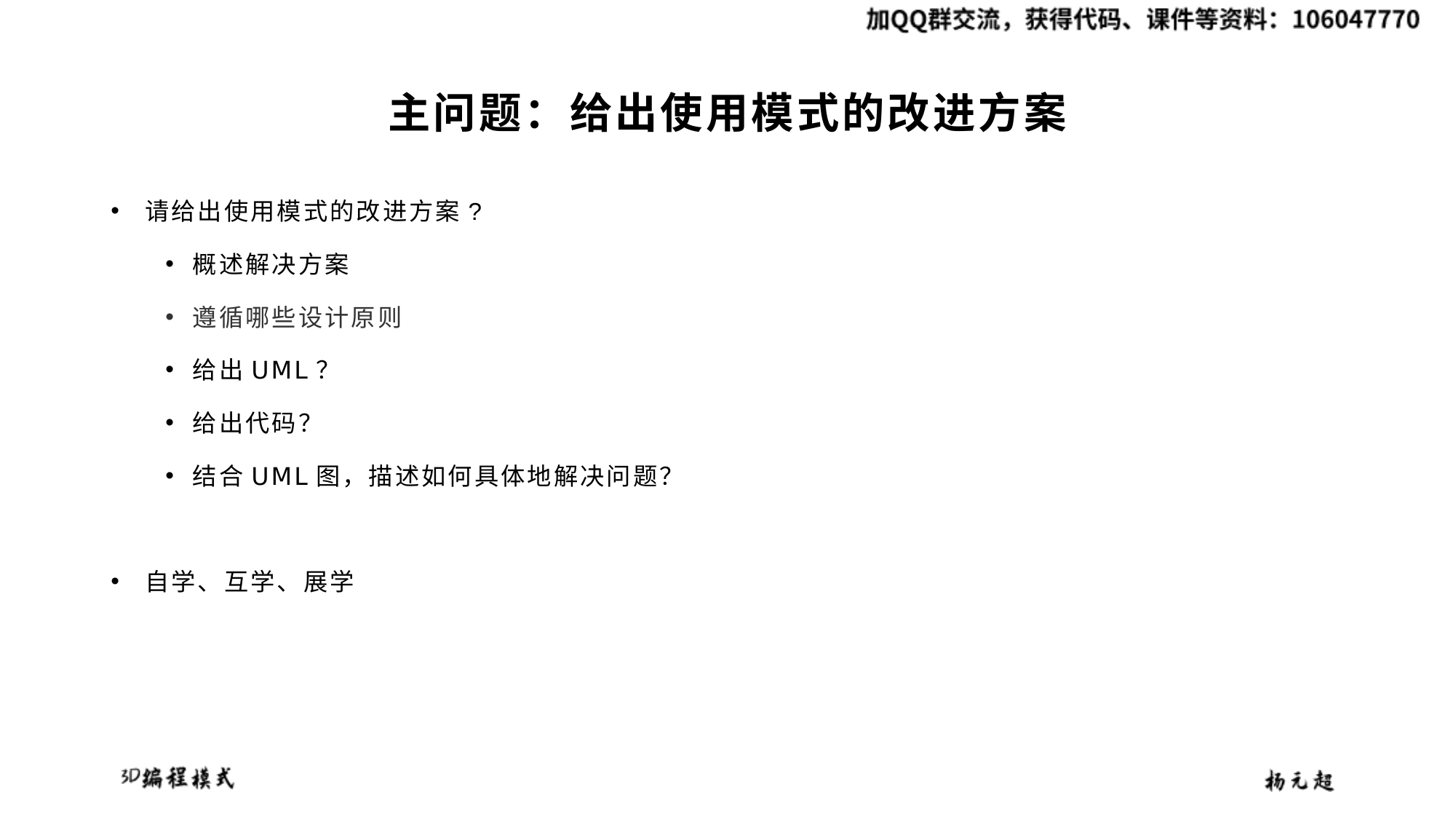

# 主问题：给出使用模式的改进方案
请给出使用模式的改进方案?
概述解决方案
遵循哪些设计原则
给出UML？
给出代码？
结合UML图，描述如何具体地解决问题？

自学、互学、展学